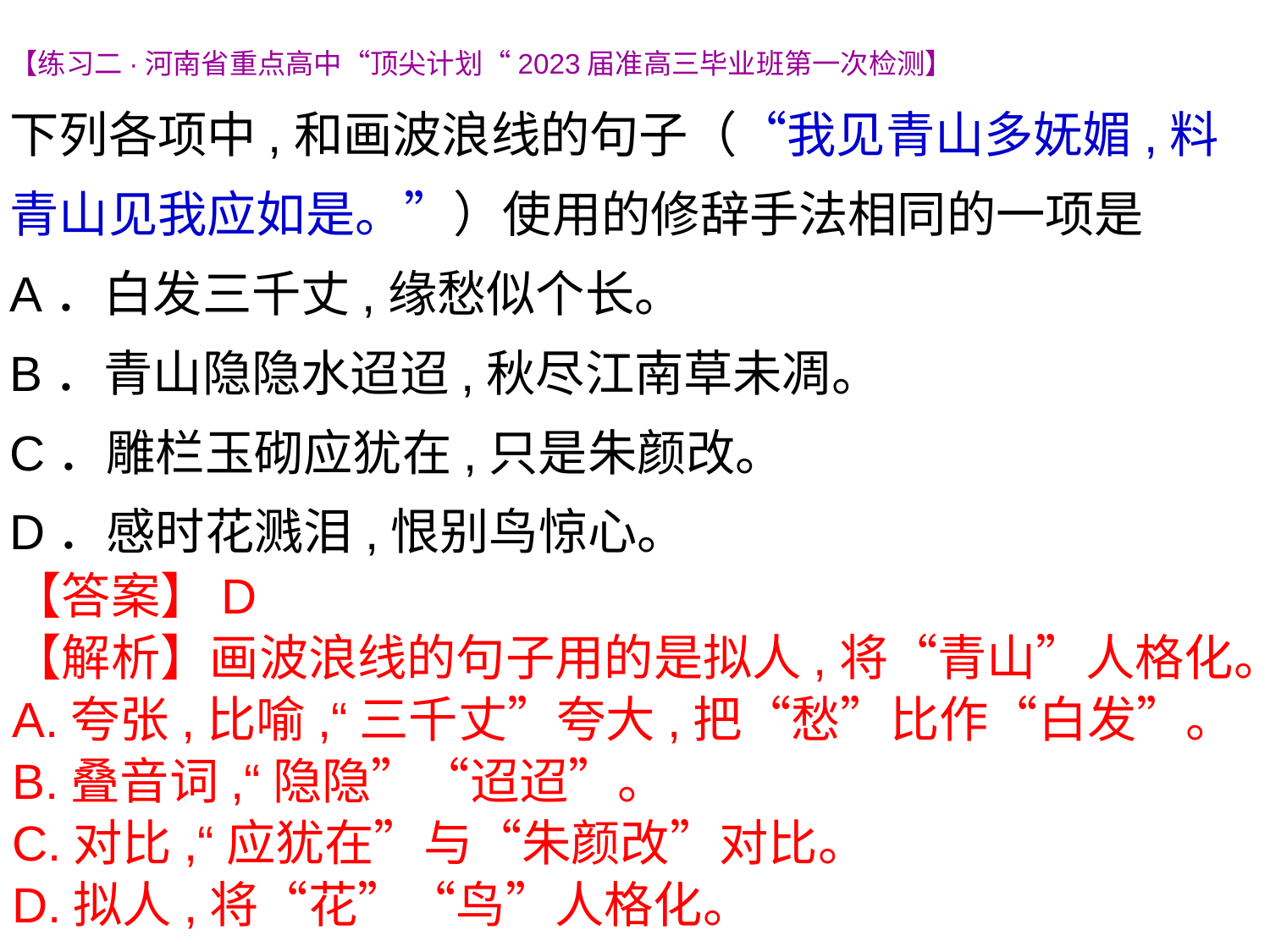

【练习二·河南省重点高中“顶尖计划“2023届准高三毕业班第一次检测】
下列各项中,和画波浪线的句子（“我见青山多妩媚,料青山见我应如是。”）使用的修辞手法相同的一项是
A．白发三千丈,缘愁似个长。
B．青山隐隐水迢迢,秋尽江南草未凋。
C．雕栏玉砌应犹在,只是朱颜改。
D．感时花溅泪,恨别鸟惊心。
【答案】D
【解析】画波浪线的句子用的是拟人,将“青山”人格化。
A.夸张,比喻,“三千丈”夸大,把“愁”比作“白发”。
B.叠音词,“隐隐”“迢迢”。
C.对比,“应犹在”与“朱颜改”对比。
D.拟人,将“花”“鸟”人格化。